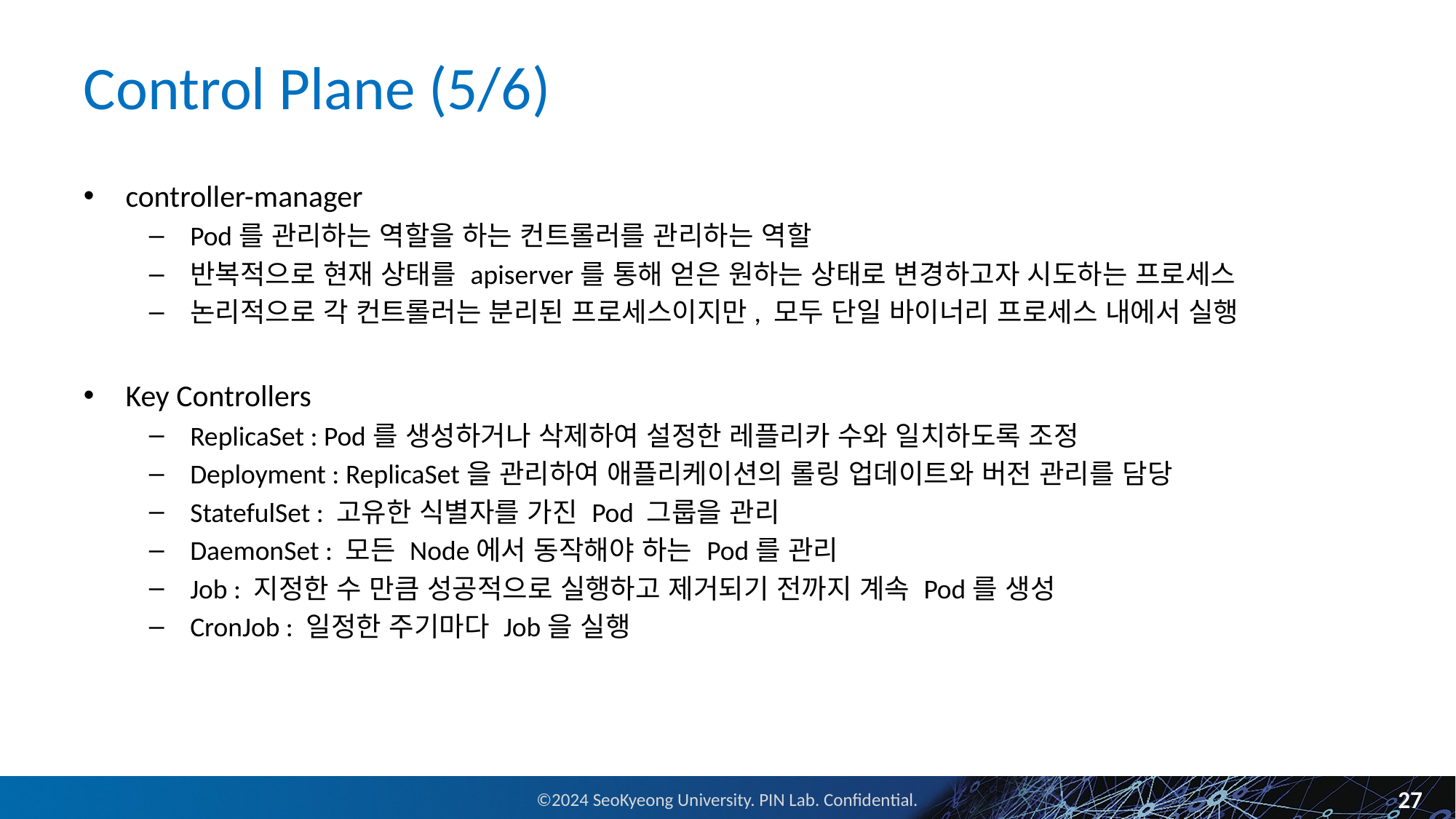

# Control Plane (5/6)
controller-manager
Pod를 관리하는 역할을 하는 컨트롤러를 관리하는 역할
반복적으로 현재 상태를 apiserver를 통해 얻은 원하는 상태로 변경하고자 시도하는 프로세스
논리적으로 각 컨트롤러는 분리된 프로세스이지만, 모두 단일 바이너리 프로세스 내에서 실행

Key Controllers
ReplicaSet : Pod를 생성하거나 삭제하여 설정한 레플리카 수와 일치하도록 조정
Deployment : ReplicaSet을 관리하여 애플리케이션의 롤링 업데이트와 버전 관리를 담당
StatefulSet : 고유한 식별자를 가진 Pod 그룹을 관리
DaemonSet : 모든 Node에서 동작해야 하는 Pod를 관리
Job : 지정한 수 만큼 성공적으로 실행하고 제거되기 전까지 계속 Pod를 생성
CronJob : 일정한 주기마다 Job을 실행
27